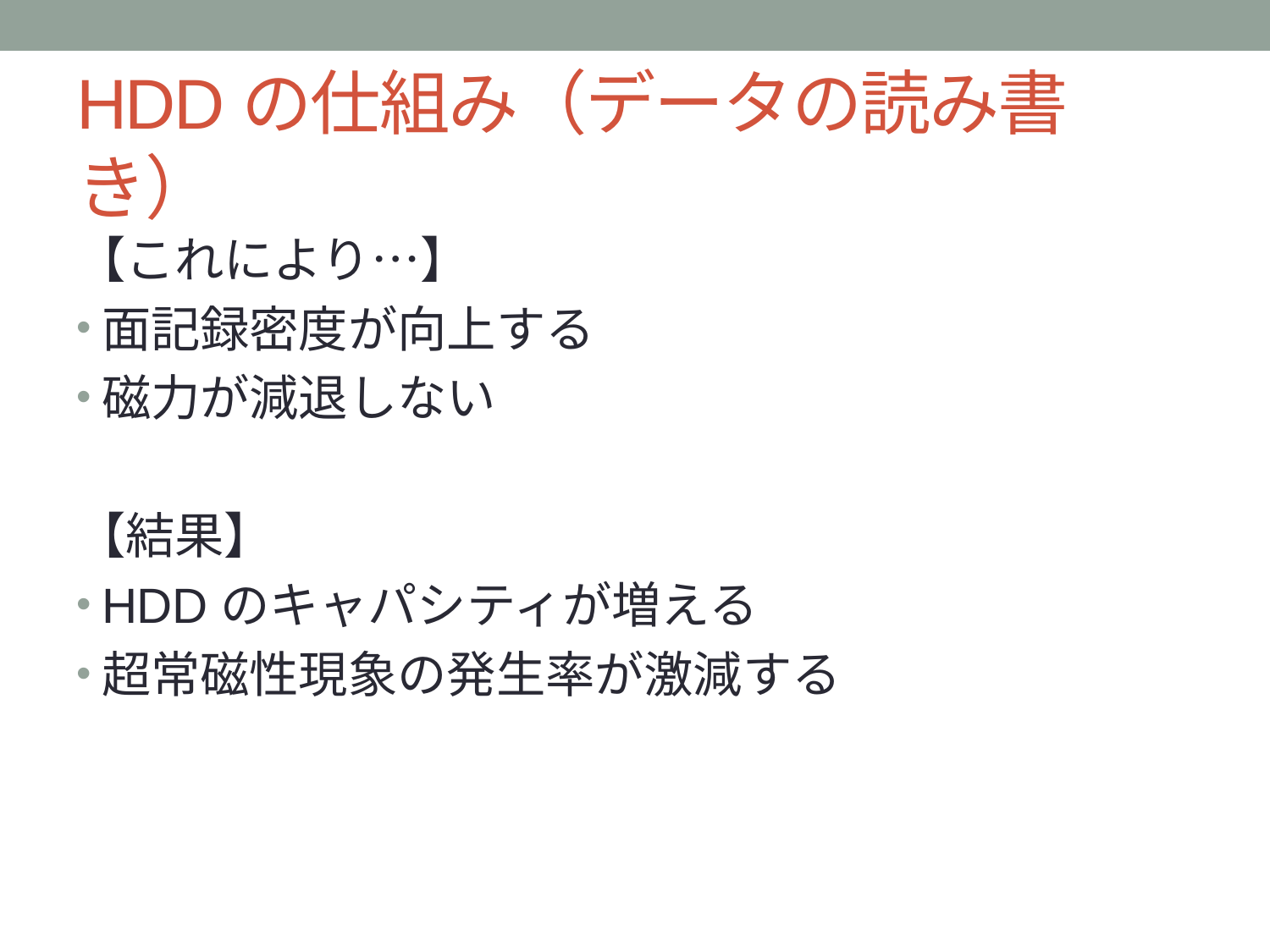

# HDDの仕組み（データの読み書き）
【これにより…】
面記録密度が向上する
磁力が減退しない

【結果】
HDDのキャパシティが増える
超常磁性現象の発生率が激減する